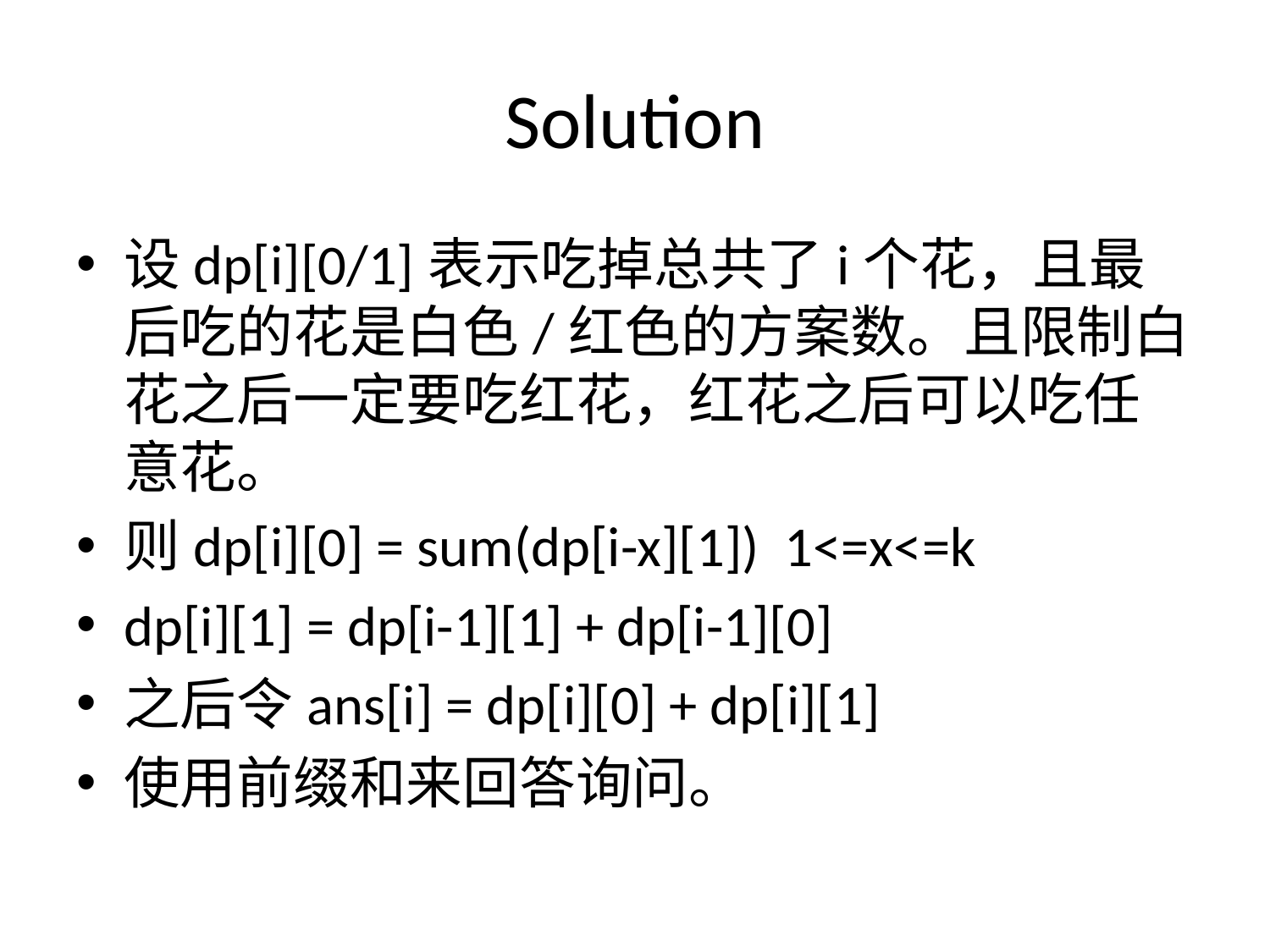

# Solution
设dp[i][0/1]表示吃掉总共了i个花，且最后吃的花是白色/红色的方案数。且限制白花之后一定要吃红花，红花之后可以吃任意花。
则dp[i][0] = sum(dp[i-x][1])  1<=x<=k
dp[i][1] = dp[i-1][1] + dp[i-1][0]
之后令ans[i] = dp[i][0] + dp[i][1]
使用前缀和来回答询问。